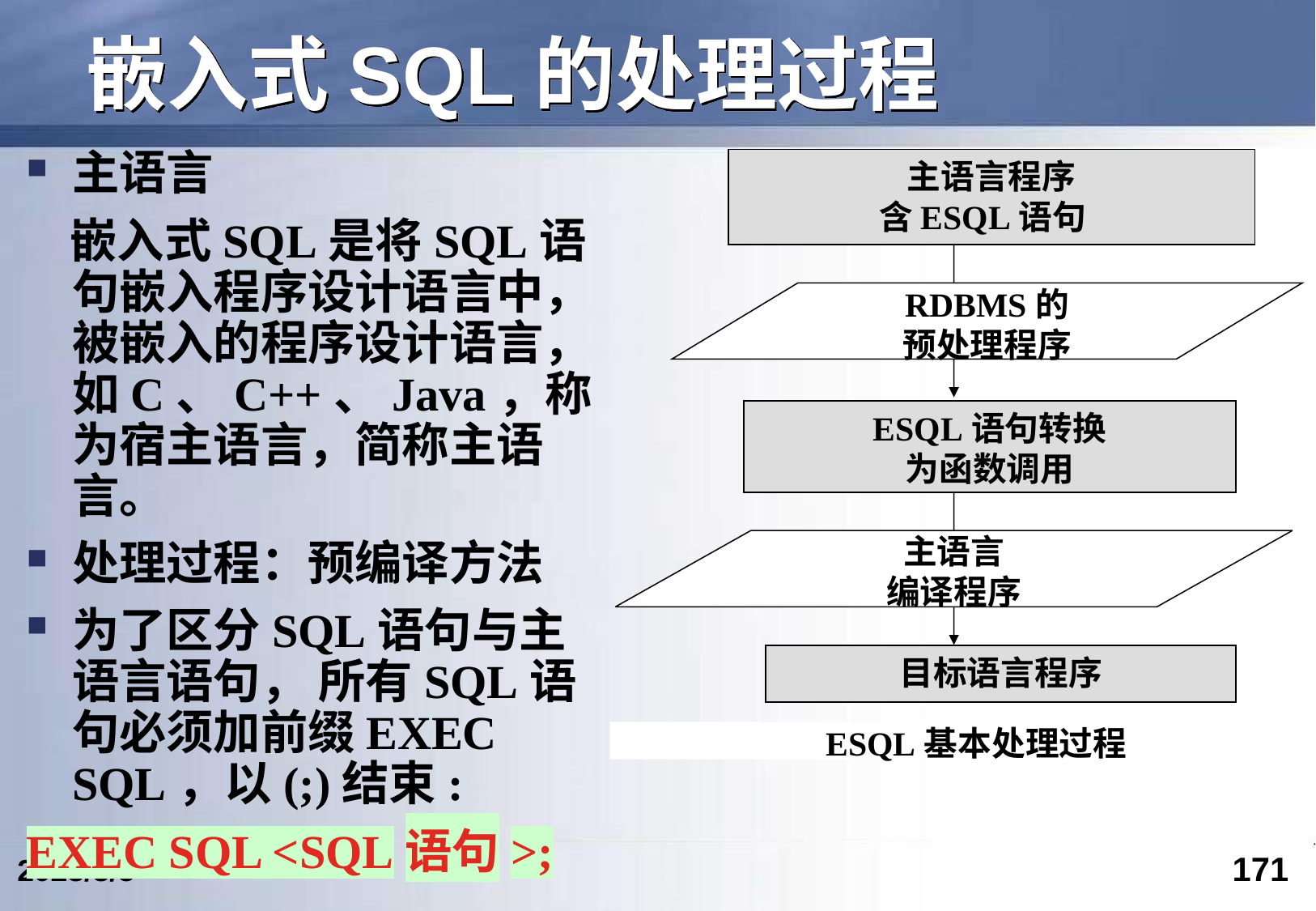

# 嵌入式SQL的处理过程
主语言
   嵌入式SQL是将SQL语句嵌入程序设计语言中，被嵌入的程序设计语言，如C、C++、Java，称为宿主语言，简称主语言。
处理过程：预编译方法
为了区分SQL语句与主语言语句， 所有SQL语句必须加前缀EXEC SQL，以(;)结束:
EXEC SQL <SQL语句>;
主语言程序
                 含ESQL语句

RDBMS的
预处理程序
ESQL语句转换
为函数调用

主语言
编译程序
目标语言程序
ESQL基本处理过程
171
2023/3/5